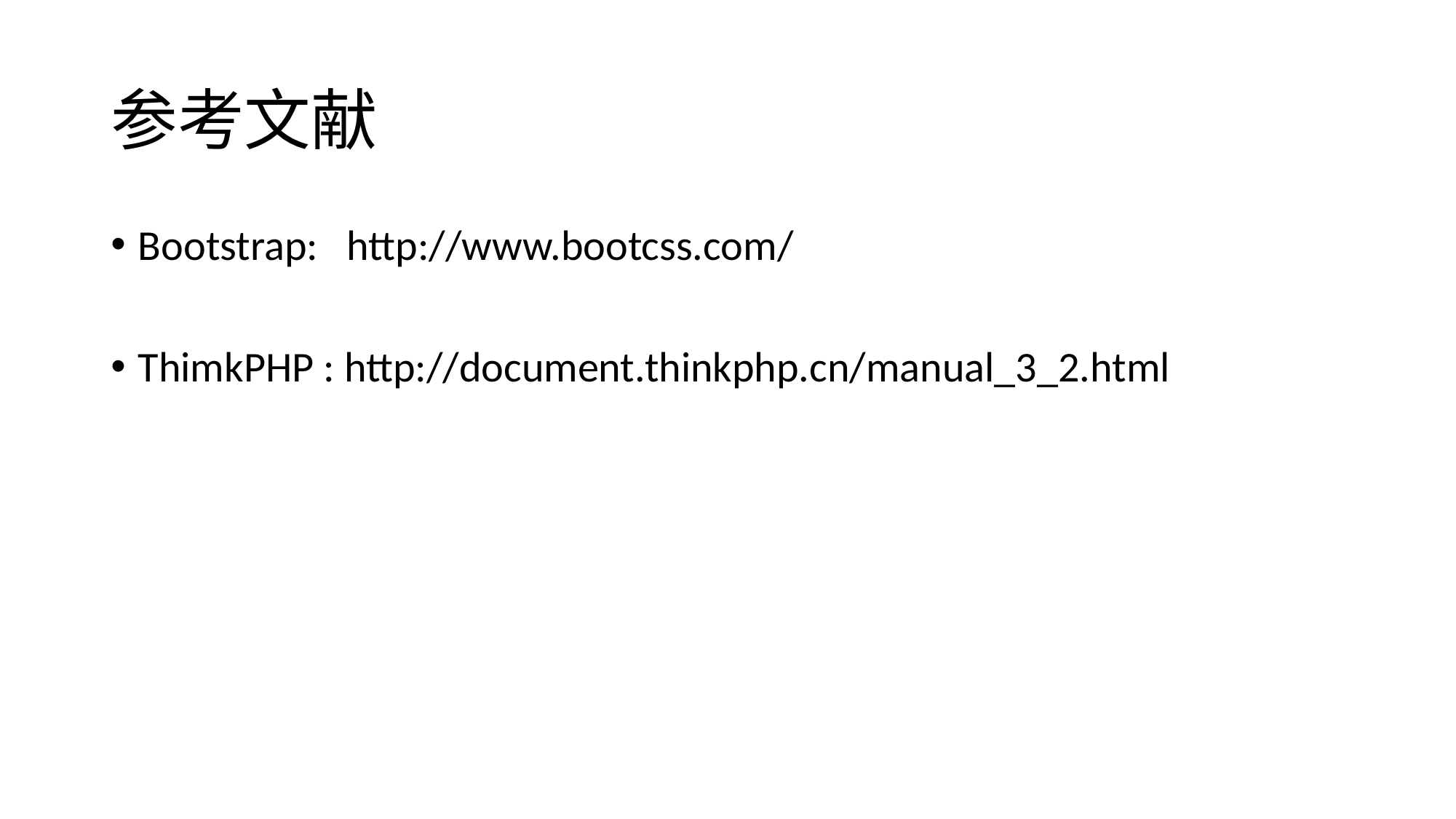

# 参考文献
Bootstrap:   http://www.bootcss.com/

ThimkPHP : http://document.thinkphp.cn/manual_3_2.html